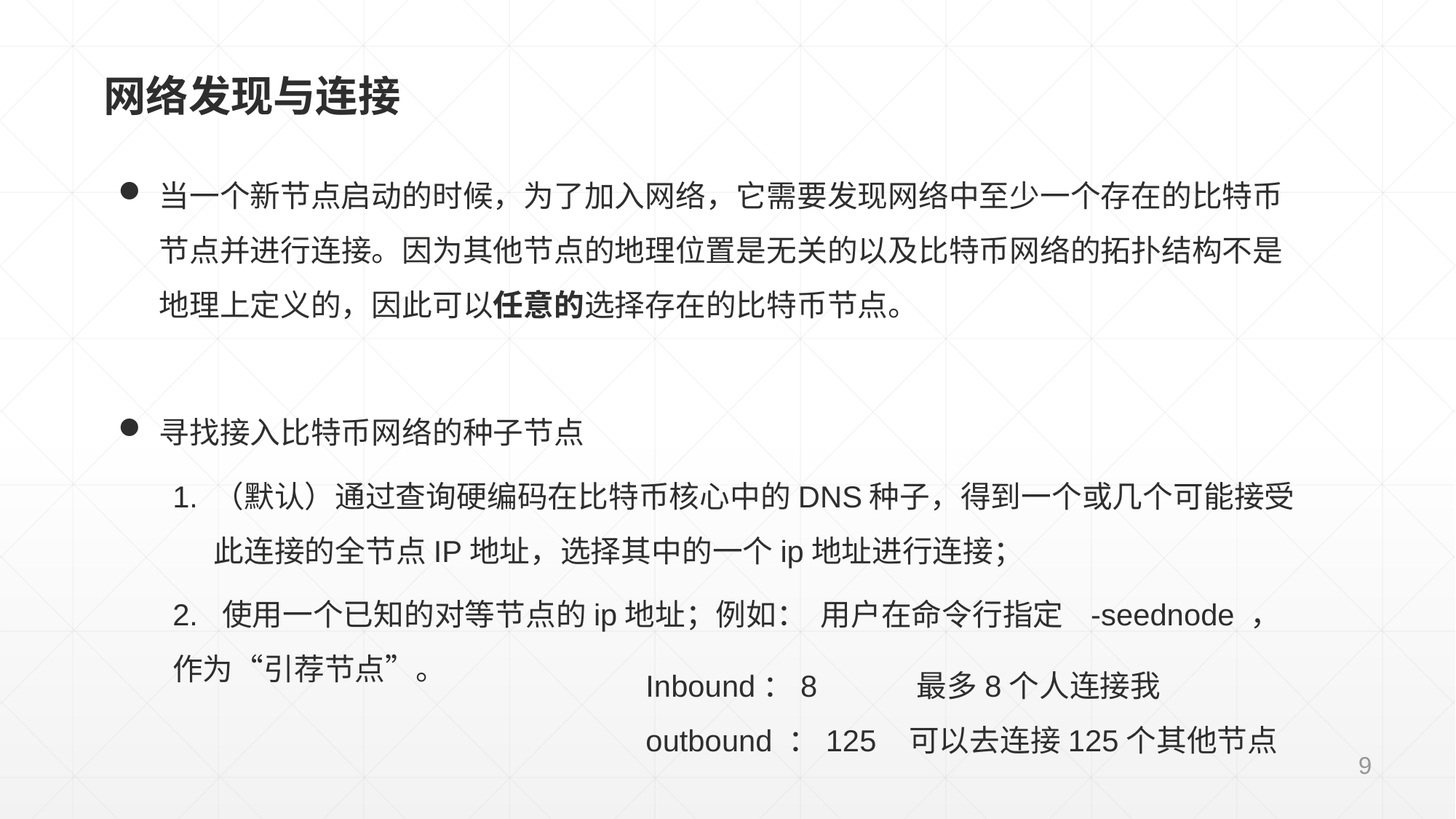

网络发现与连接
当一个新节点启动的时候，为了加入网络，它需要发现网络中至少一个存在的比特币节点并进行连接。因为其他节点的地理位置是无关的以及比特币网络的拓扑结构不是地理上定义的，因此可以任意的选择存在的比特币节点。

寻找接入比特币网络的种子节点
（默认）通过查询硬编码在比特币核心中的DNS种子，得到一个或几个可能接受此连接的全节点IP地址，选择其中的一个ip地址进行连接；
2.  使用一个已知的对等节点的ip地址；例如：  用户在命令行指定   -seednode ，作为“引荐节点”。
Inbound：8           最多8个人连接我
outbound ：125   可以去连接125个其他节点
9